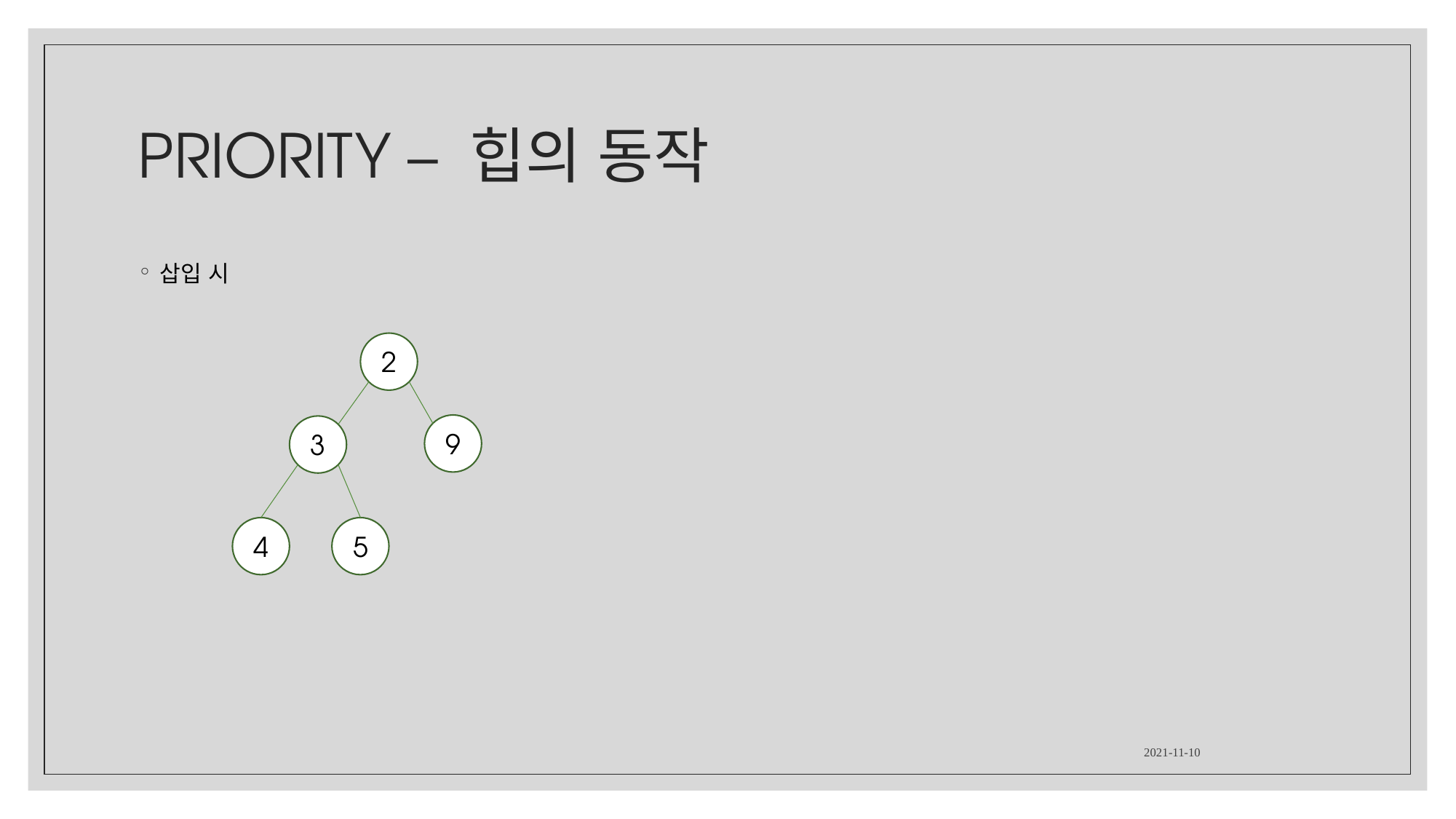

# PRIORITY – 힙의 동작
삽입 시

2
9
3
4
5
2021-11-10